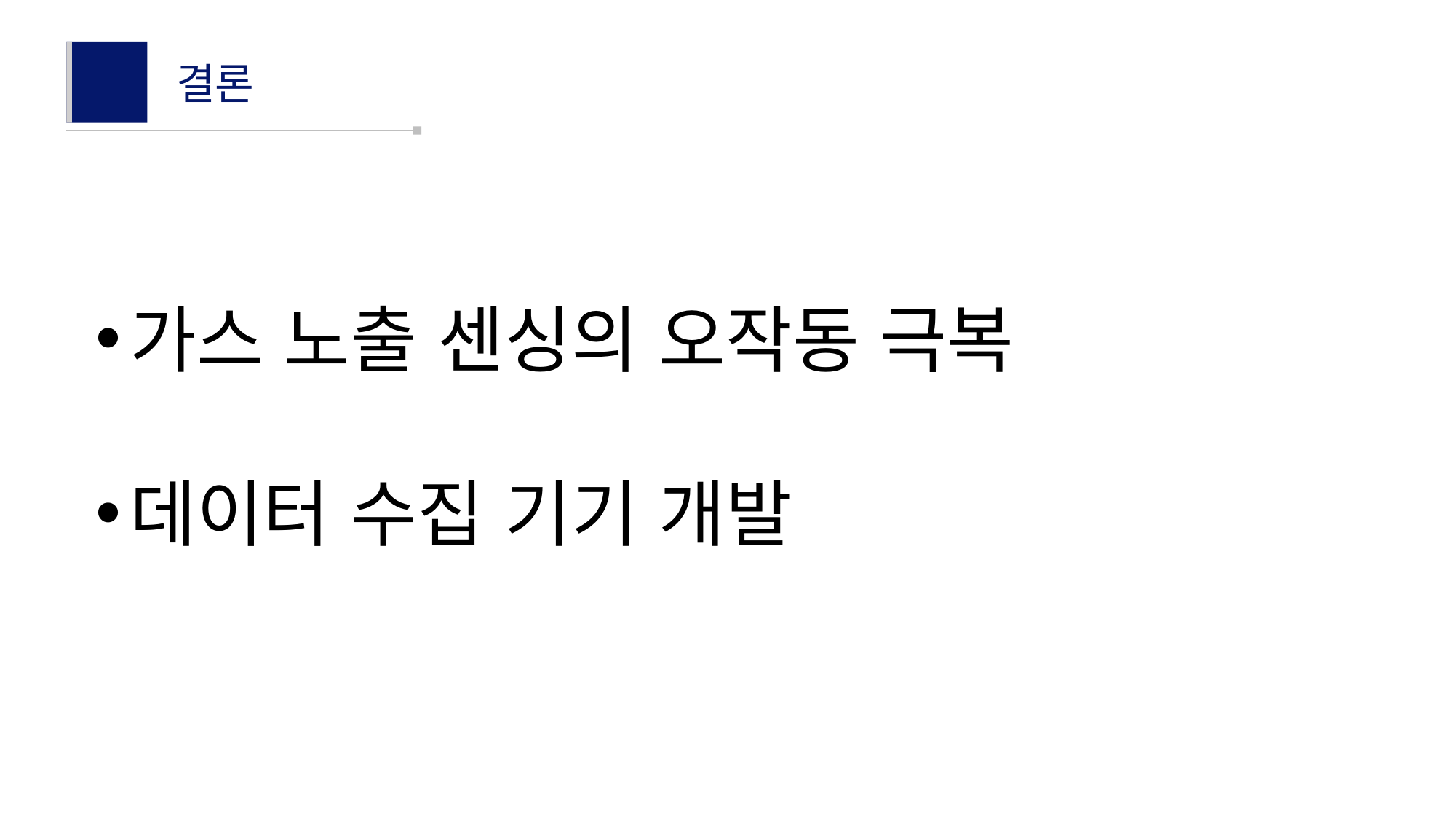

결론

가스 노출 센싱의 오작동 극복

데이터 수집 기기 개발